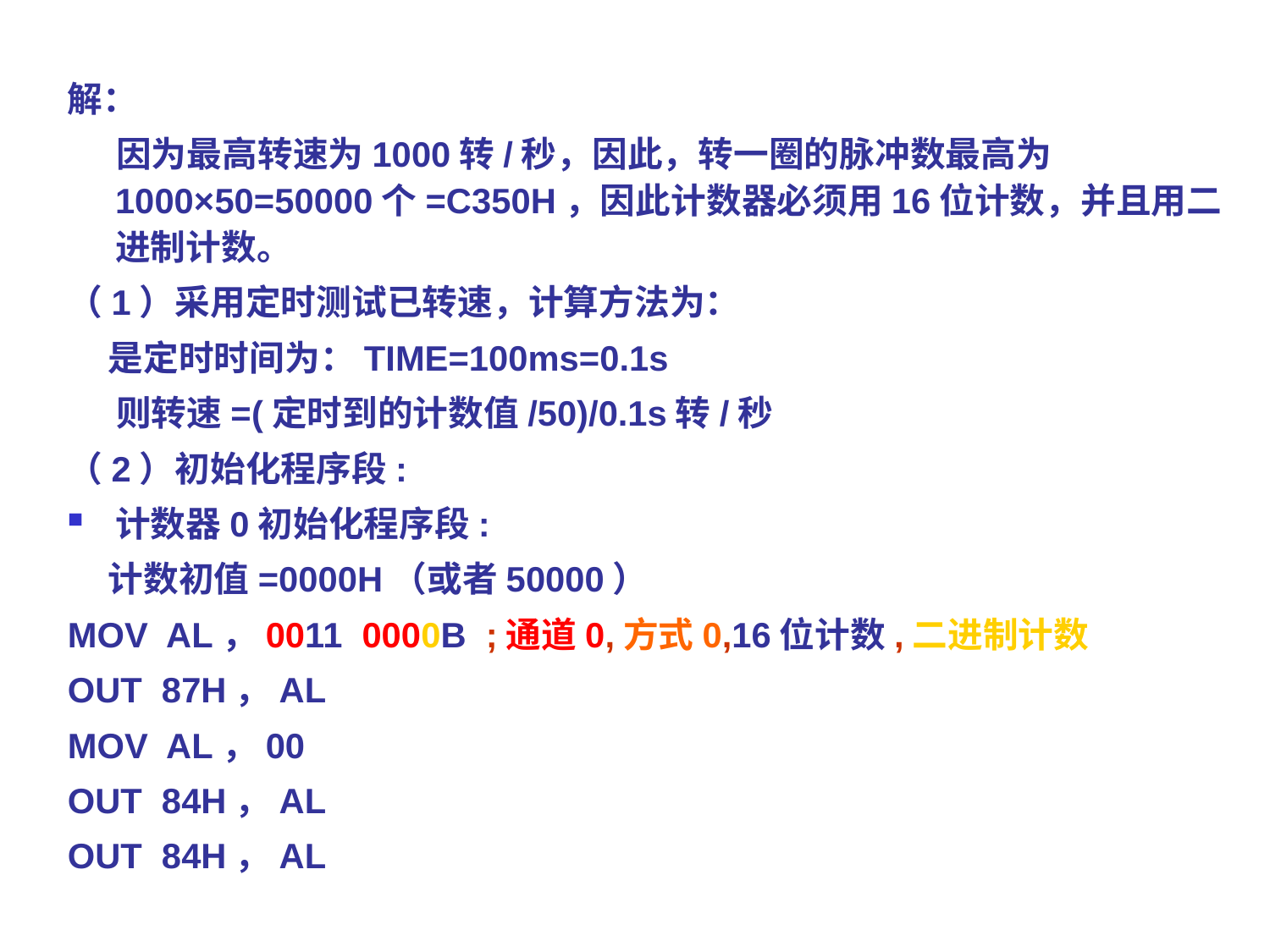

解：
     因为最高转速为1000转/秒，因此，转一圈的脉冲数最高为1000×50=50000个=C350H，因此计数器必须用16位计数，并且用二进制计数。
（1）采用定时测试已转速，计算方法为：
    是定时时间为：TIME=100ms=0.1s
     则转速=(定时到的计数值/50)/0.1s转/秒
（2）初始化程序段:
计数器0初始化程序段:
    计数初值=0000H（或者50000）
MOV  AL，0011  0000B  ;通道0,方式0,16位计数,二进制计数
OUT  87H，AL
MOV  AL，00
OUT  84H，AL
OUT  84H，AL